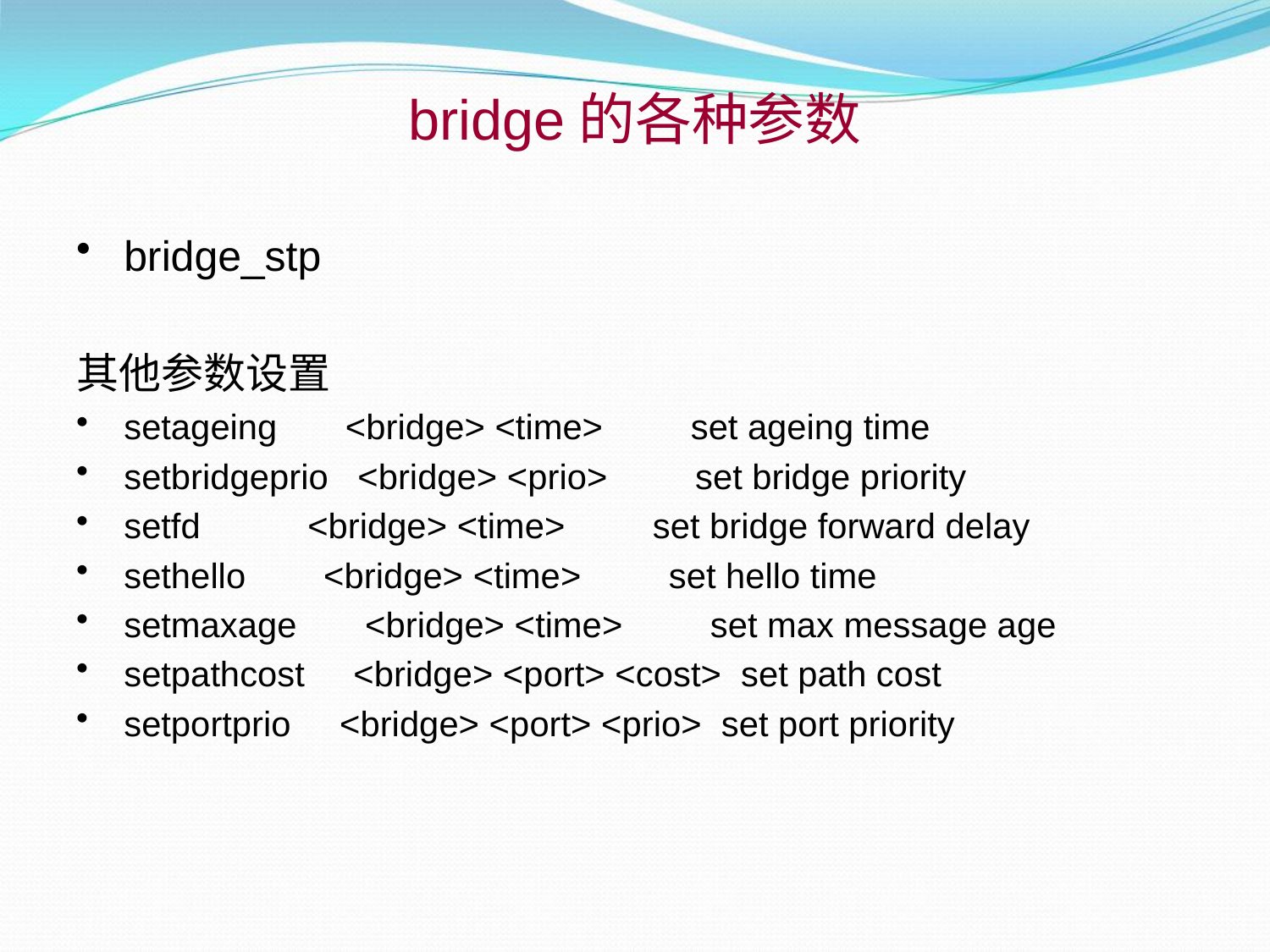

# bridge的各种参数
bridge_stp

其他参数设置
setageing       <bridge> <time>         set ageing time
setbridgeprio   <bridge> <prio>         set bridge priority
setfd           <bridge> <time>         set bridge forward delay
sethello        <bridge> <time>         set hello time
setmaxage       <bridge> <time>         set max message age
setpathcost     <bridge> <port> <cost>  set path cost
setportprio     <bridge> <port> <prio>  set port priority